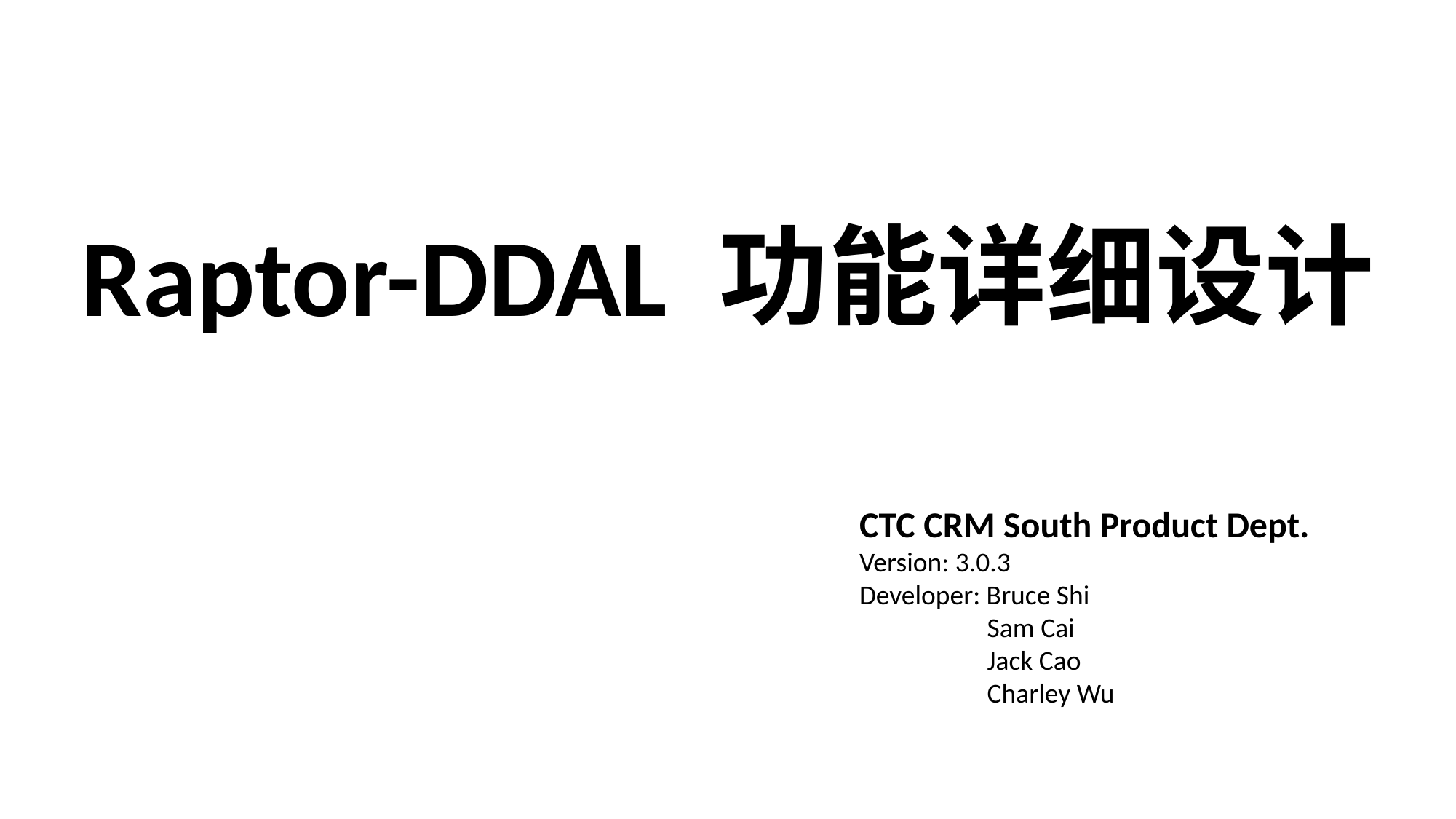

Raptor-DDAL 功能详细设计
CTC CRM South Product Dept.
Version: 3.0.3
Developer: Bruce Shi
	   Sam Cai
	   Jack Cao
	   Charley Wu